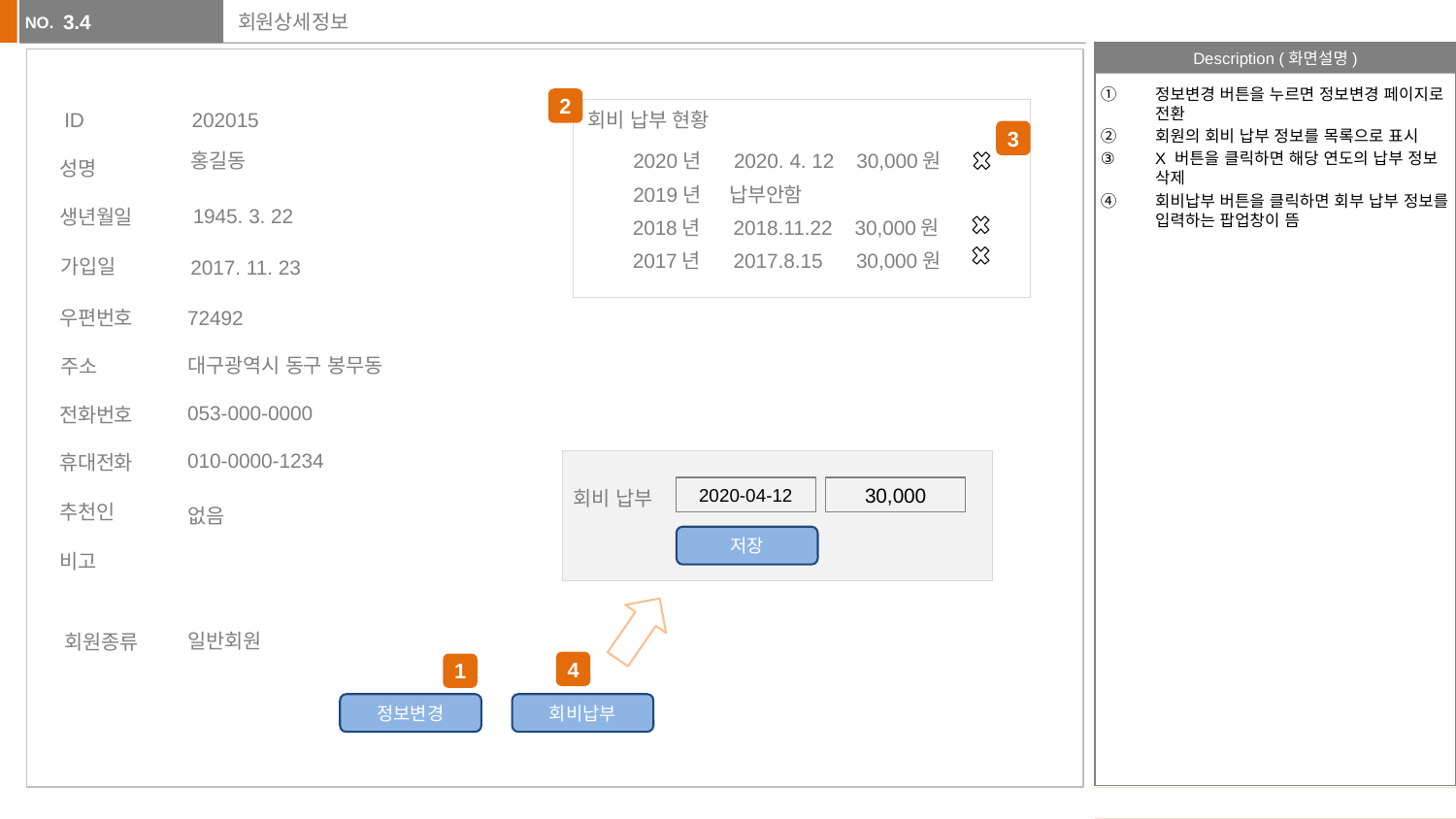

3.4
# 회원상세정보

정보변경 버튼을 누르면 정보변경 페이지로 전환
회원의 회비 납부 정보를 목록으로 표시
X 버튼을 클릭하면 해당 연도의 납부 정보 삭제
회비납부 버튼을 클릭하면 회부 납부 정보를 입력하는 팝업창이 뜸

2

회비 납부 현황
ID
202015
3
홍길동
2020년     2020. 4. 12    30,000원

성명
2019년     납부안함
1945. 3. 22
생년월일
2018년     2018.11.22    30,000원

2017년     2017.8.15      30,000원

가입일
2017. 11. 23
72492
우편번호
대구광역시 동구 봉무동
주소
053-000-0000
전화번호
010-0000-1234
휴대전화

2020-04-12
30,000
회비 납부
추천인
없음
저장
비고

일반회원
회원종류
4
1
공지사항
회비납부
정보변경